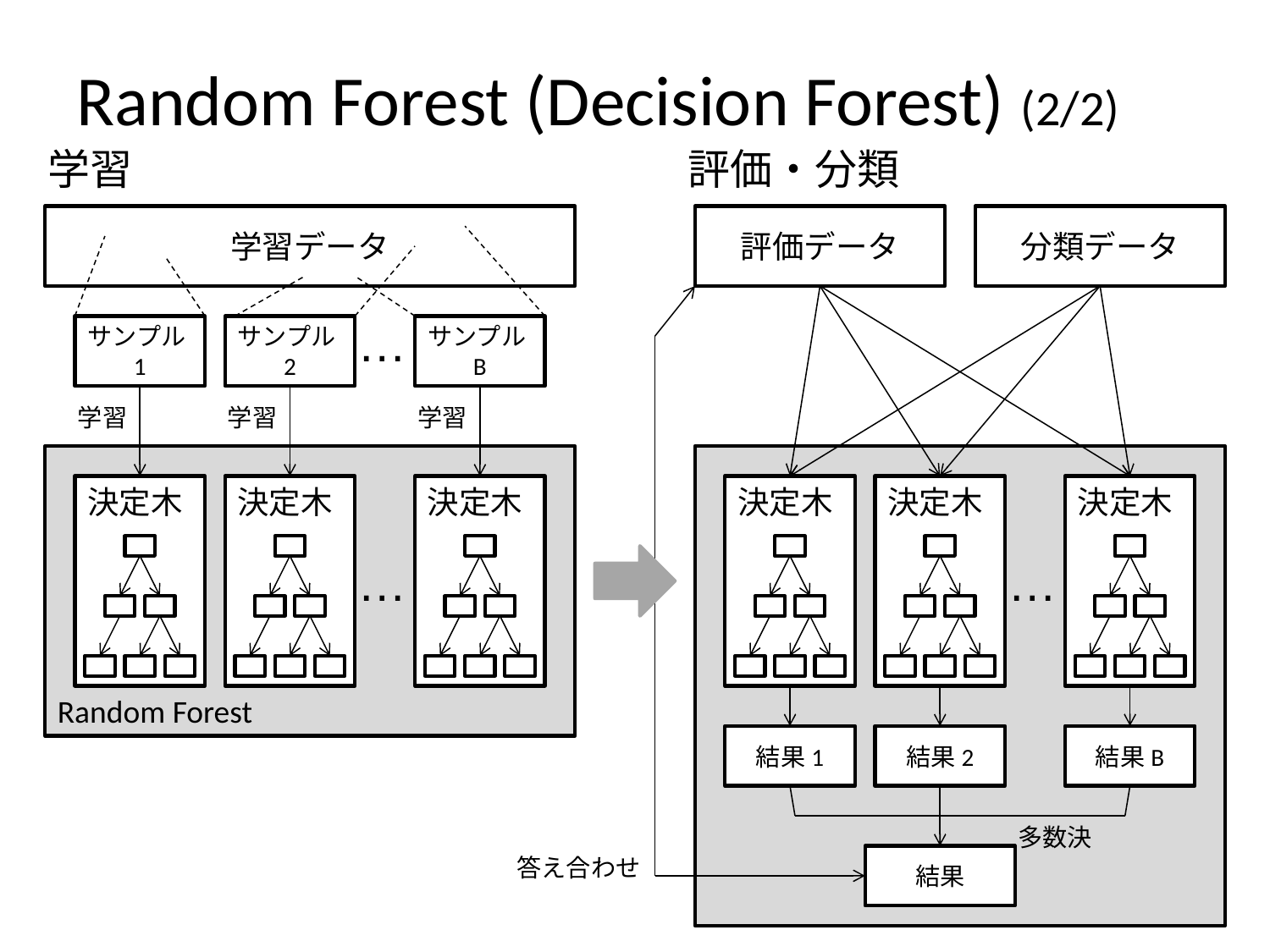

# Random Forest (Decision Forest) (2/2)
学習
評価・分類
学習データ
評価データ
分類データ
…
サンプル1
サンプル2
サンプルB
学習
学習
学習
Random Forest

決定木

決定木

決定木

決定木

決定木

決定木

…

…
結果1
結果2
結果B
多数決
答え合わせ
結果
62